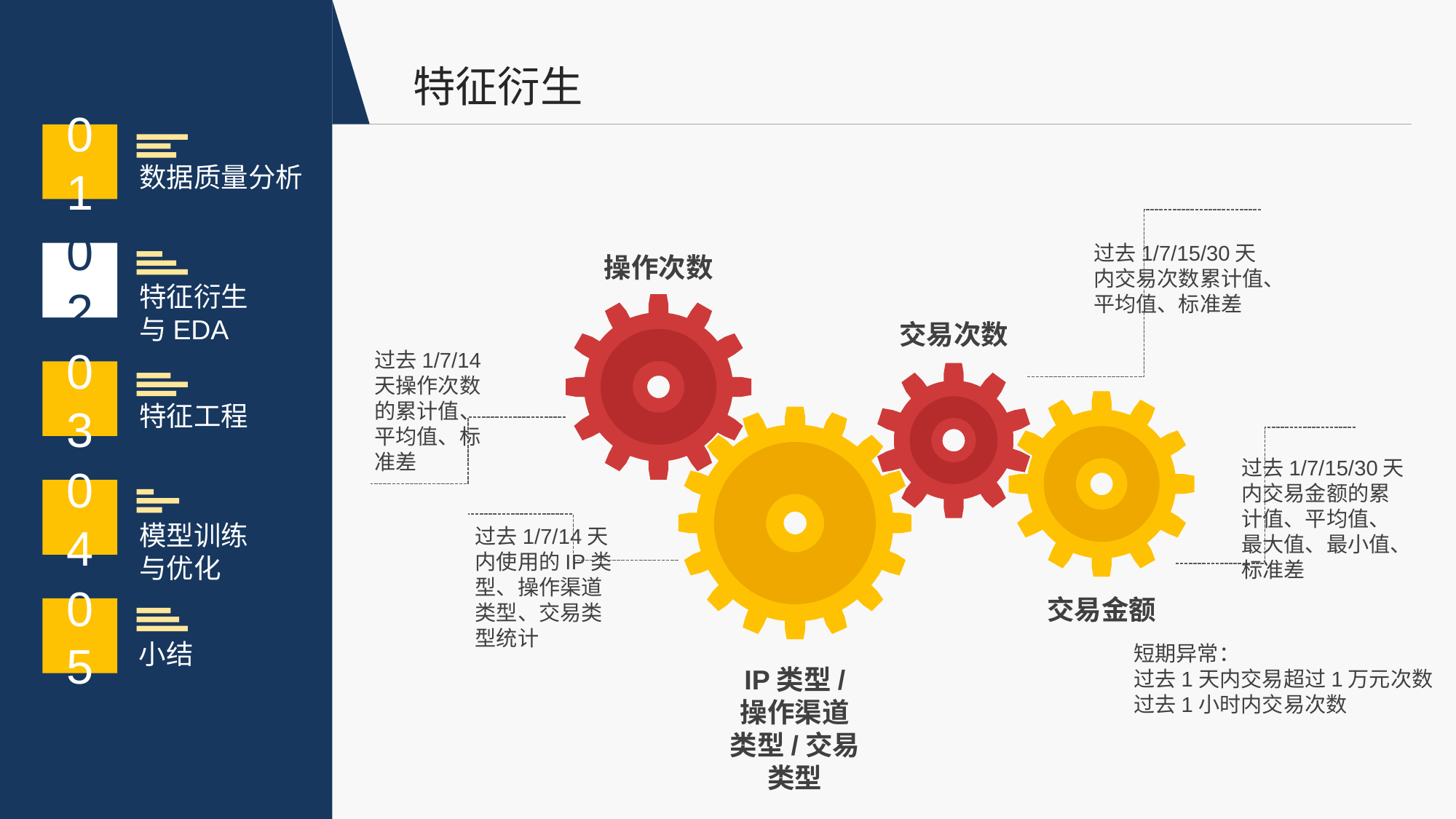

特征衍生
过去1/7/15/30天内交易次数累计值、平均值、标准差
操作次数

交易次数
过去1/7/14天操作次数的累计值、平均值、标准差

过去1/7/15/30天内交易金额的累计值、平均值、最大值、最小值、标准差
过去1/7/14天内使用的IP类型、操作渠道类型、交易类型统计
交易金额
短期异常：
过去1天内交易超过1万元次数
过去1小时内交易次数

IP类型/
操作渠道类型/交易类型